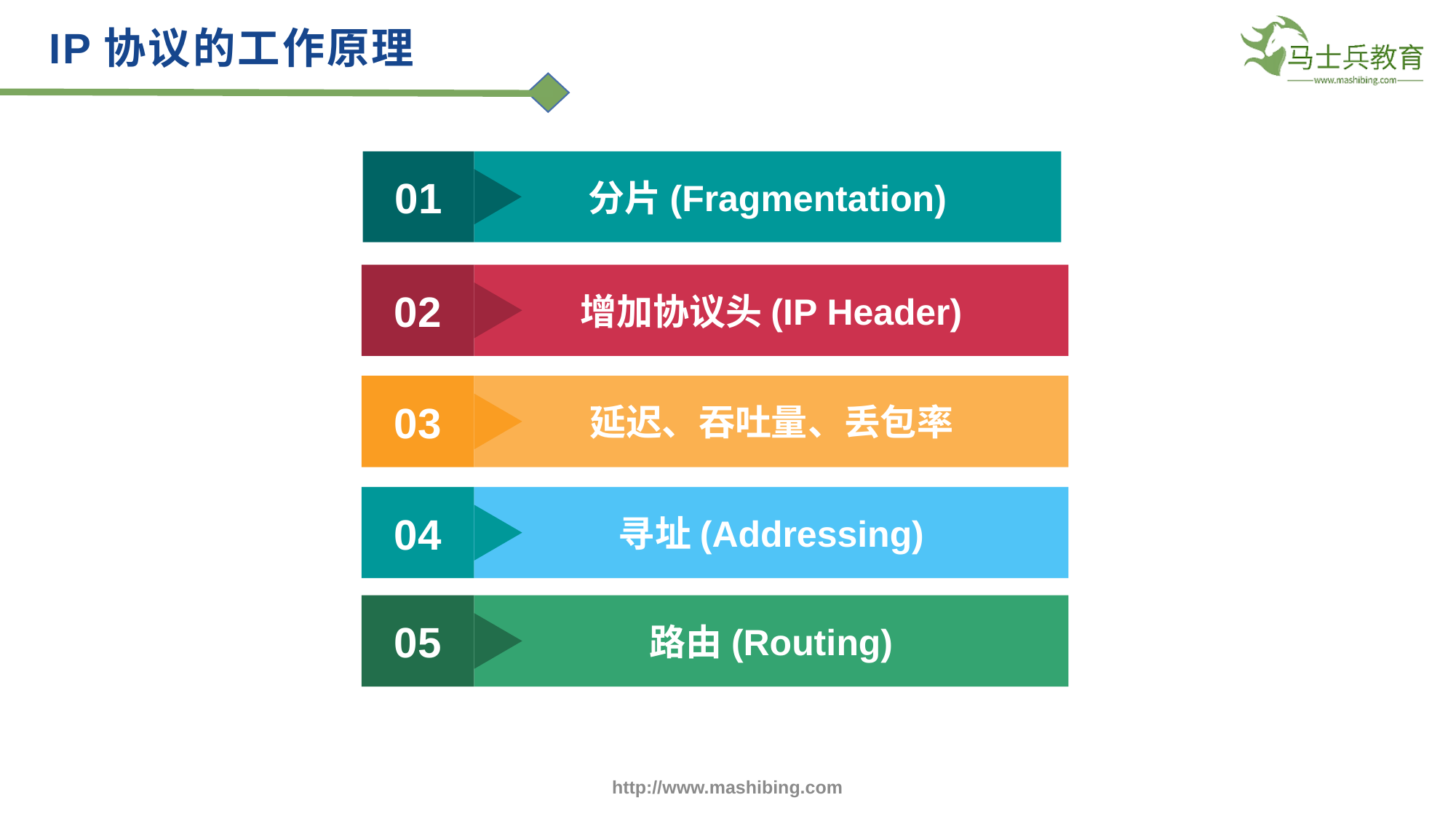

IP协议的工作原理
01
分片(Fragmentation)

02
增加协议头(IP Header)

03
延迟、吞吐量、丢包率

04
寻址(Addressing)

05
路由(Routing)